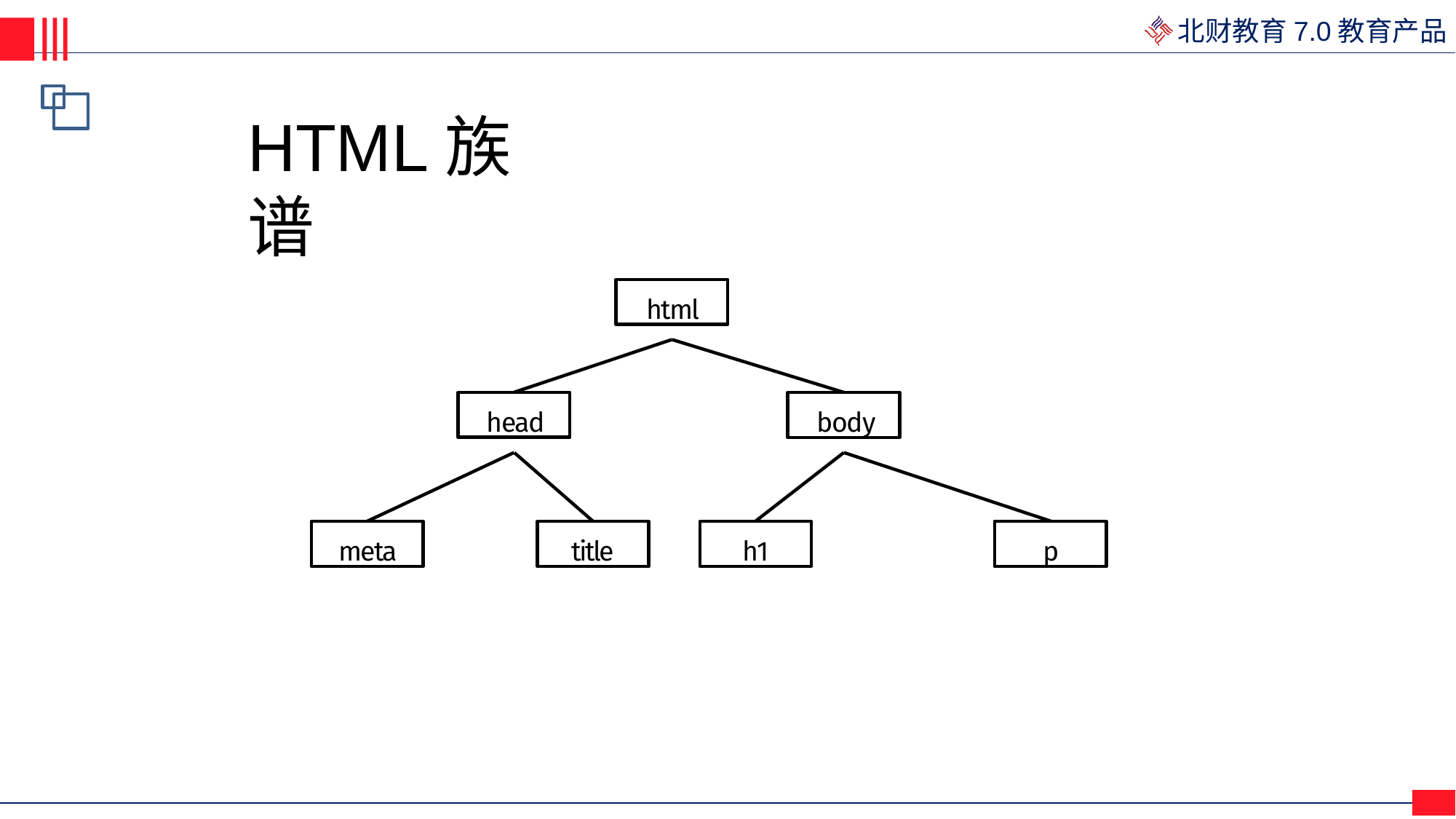

# HTML族谱
html

head
body

meta
title
h1
p